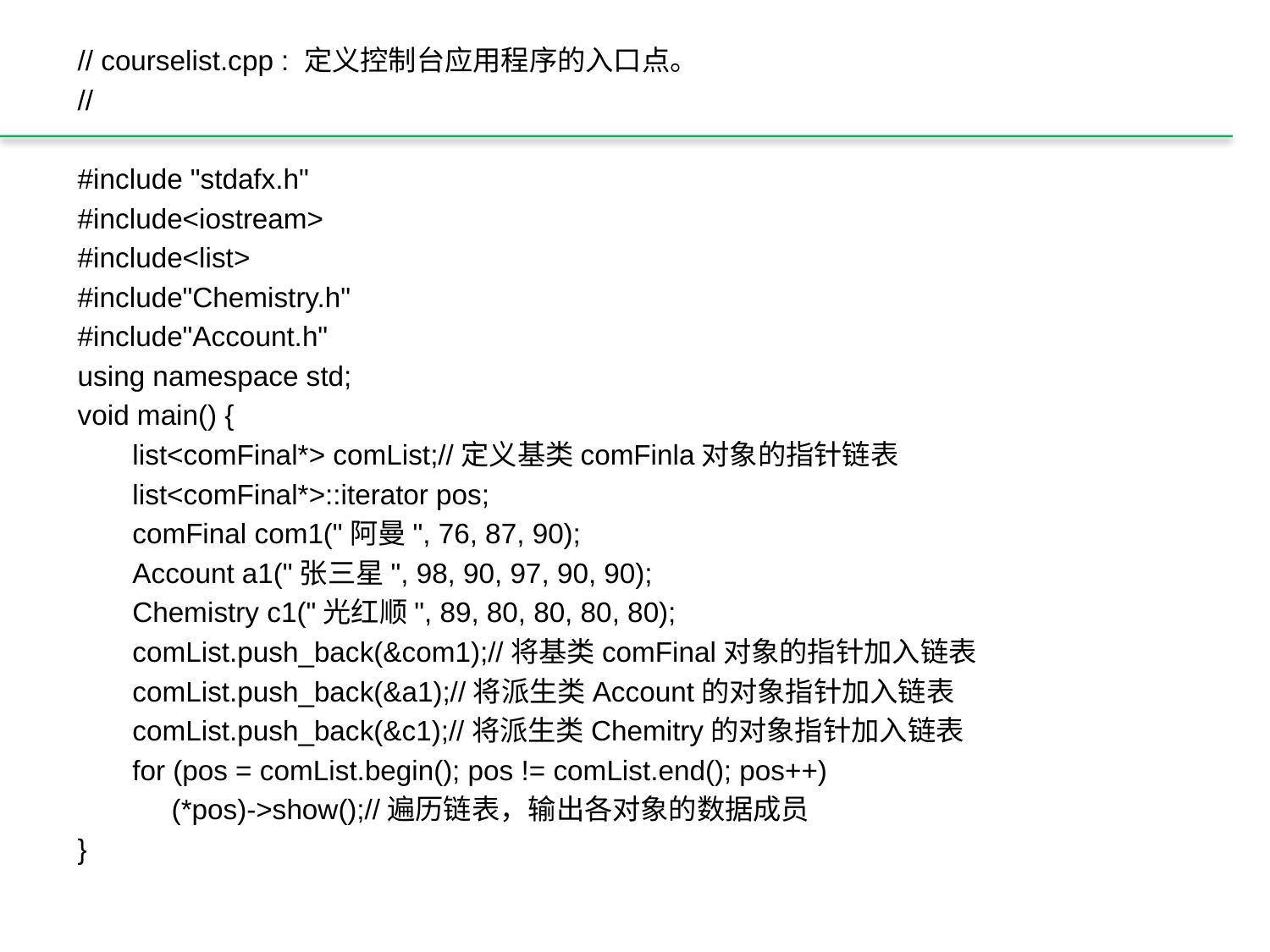

// courselist.cpp : 定义控制台应用程序的入口点。
//

#include "stdafx.h"
#include<iostream>
#include<list>
#include"Chemistry.h"
#include"Account.h"
using namespace std;
void main() {
       list<comFinal*> comList;//定义基类comFinla对象的指针链表
       list<comFinal*>::iterator pos;
       comFinal com1("阿曼", 76, 87, 90);
       Account a1("张三星", 98, 90, 97, 90, 90);
       Chemistry c1("光红顺", 89, 80, 80, 80, 80);
       comList.push_back(&com1);//将基类comFinal对象的指针加入链表
       comList.push_back(&a1);//将派生类Account的对象指针加入链表
       comList.push_back(&c1);//将派生类Chemitry的对象指针加入链表
       for (pos = comList.begin(); pos != comList.end(); pos++)
            (*pos)->show();//遍历链表，输出各对象的数据成员
}